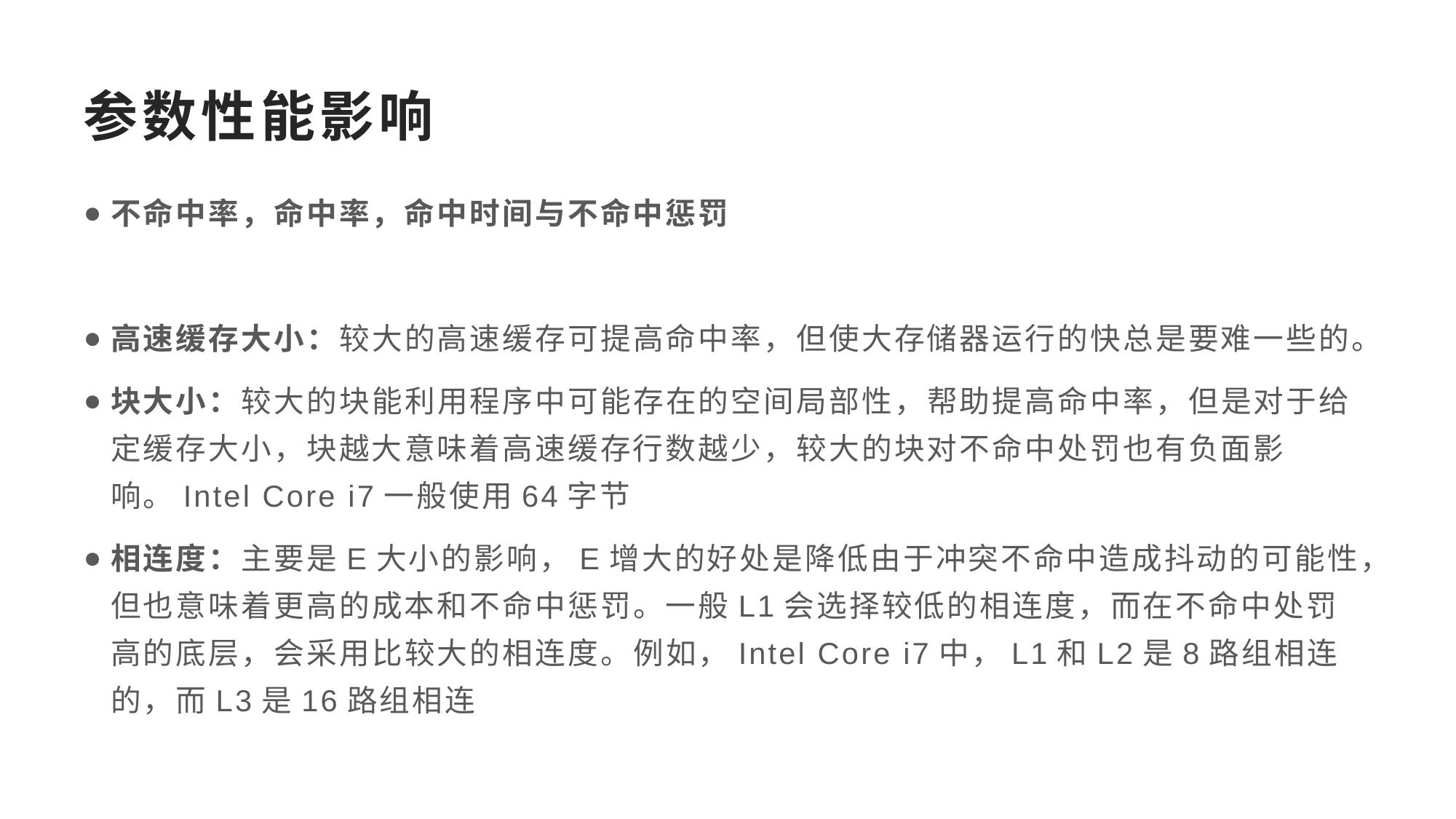

# 参数性能影响
不命中率，命中率，命中时间与不命中惩罚

高速缓存大小：较大的高速缓存可提高命中率，但使大存储器运行的快总是要难一些的。
块大小：较大的块能利用程序中可能存在的空间局部性，帮助提高命中率，但是对于给定缓存大小，块越大意味着高速缓存行数越少，较大的块对不命中处罚也有负面影响。Intel Core i7一般使用64字节
相连度：主要是E大小的影响，E增大的好处是降低由于冲突不命中造成抖动的可能性，但也意味着更高的成本和不命中惩罚。一般L1会选择较低的相连度，而在不命中处罚高的底层，会采用比较大的相连度。例如，Intel Core i7中，L1和L2是8路组相连的，而L3是16路组相连